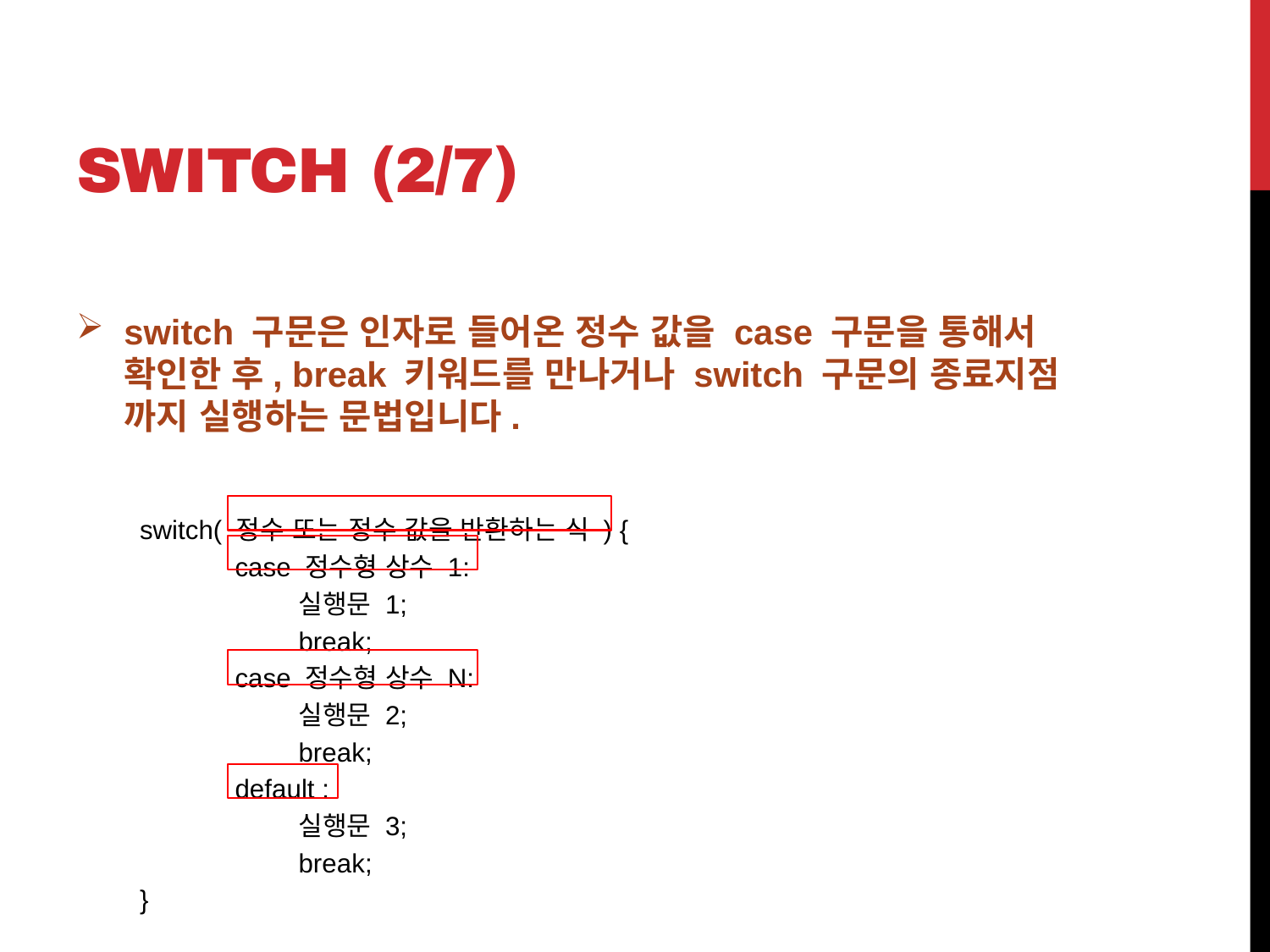

# switch (2/7)

switch 구문은 인자로 들어온 정수 값을 case 구문을 통해서
확인한 후, break 키워드를 만나거나 switch 구문의 종료지점
까지 실행하는 문법입니다.

switch( 정수 또는 정수 값을 반환하는 식 ) {
case 정수형 상수 1:
실행문 1;
break;
case 정수형 상수 N:
실행문 2;
break;
default :
실행문 3;
break;
}